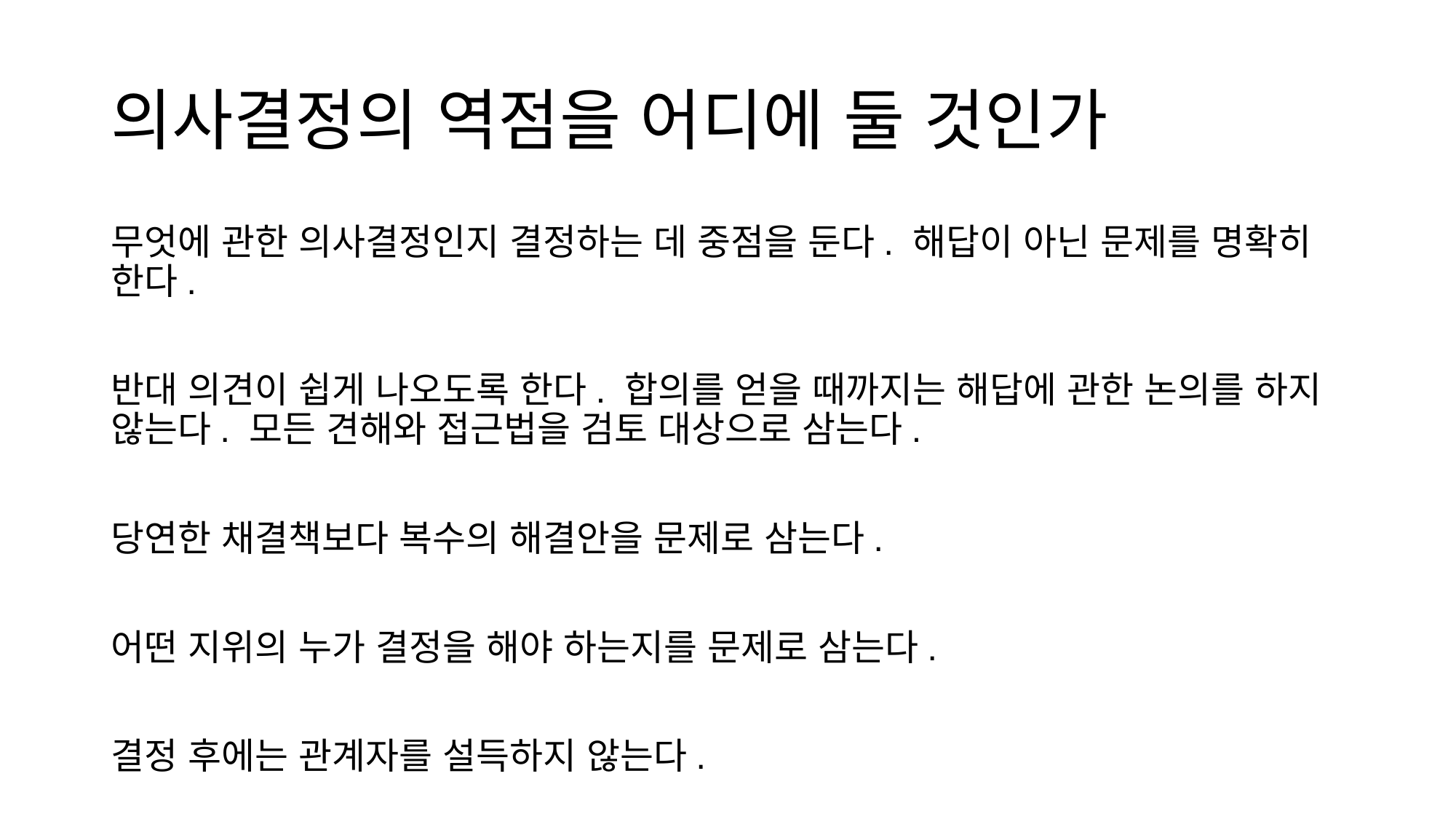

# 의사결정의 역점을 어디에 둘 것인가
무엇에 관한 의사결정인지 결정하는 데 중점을 둔다. 해답이 아닌 문제를 명확히 한다.

반대 의견이 쉽게 나오도록 한다. 합의를 얻을 때까지는 해답에 관한 논의를 하지 않는다. 모든 견해와 접근법을 검토 대상으로 삼는다.

당연한 채결책보다 복수의 해결안을 문제로 삼는다.

어떤 지위의 누가 결정을 해야 하는지를 문제로 삼는다.

결정 후에는 관계자를 설득하지 않는다.